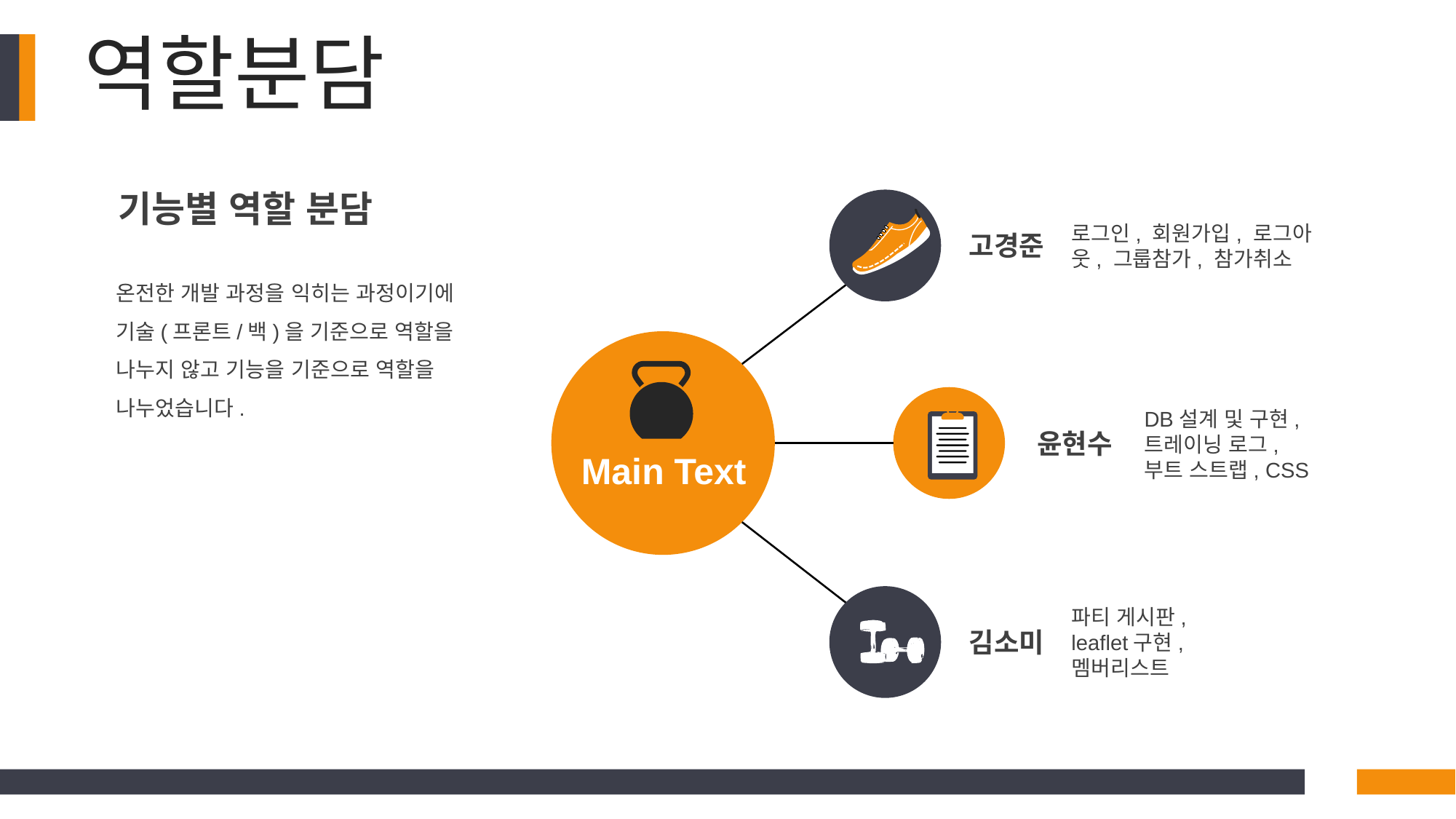

역할분담
기능별 역할 분담
온전한 개발 과정을 익히는 과정이기에
기술(프론트/백)을 기준으로 역할을 나누지 않고 기능을 기준으로 역할을 나누었습니다.

로그인, 회원가입, 로그아웃, 그룹참가, 참가취소
고경준

DB설계 및 구현, 트레이닝 로그, 부트 스트랩, CSS

윤현수
Main Text
파티 게시판, leaflet구현, 멤버리스트

김소미